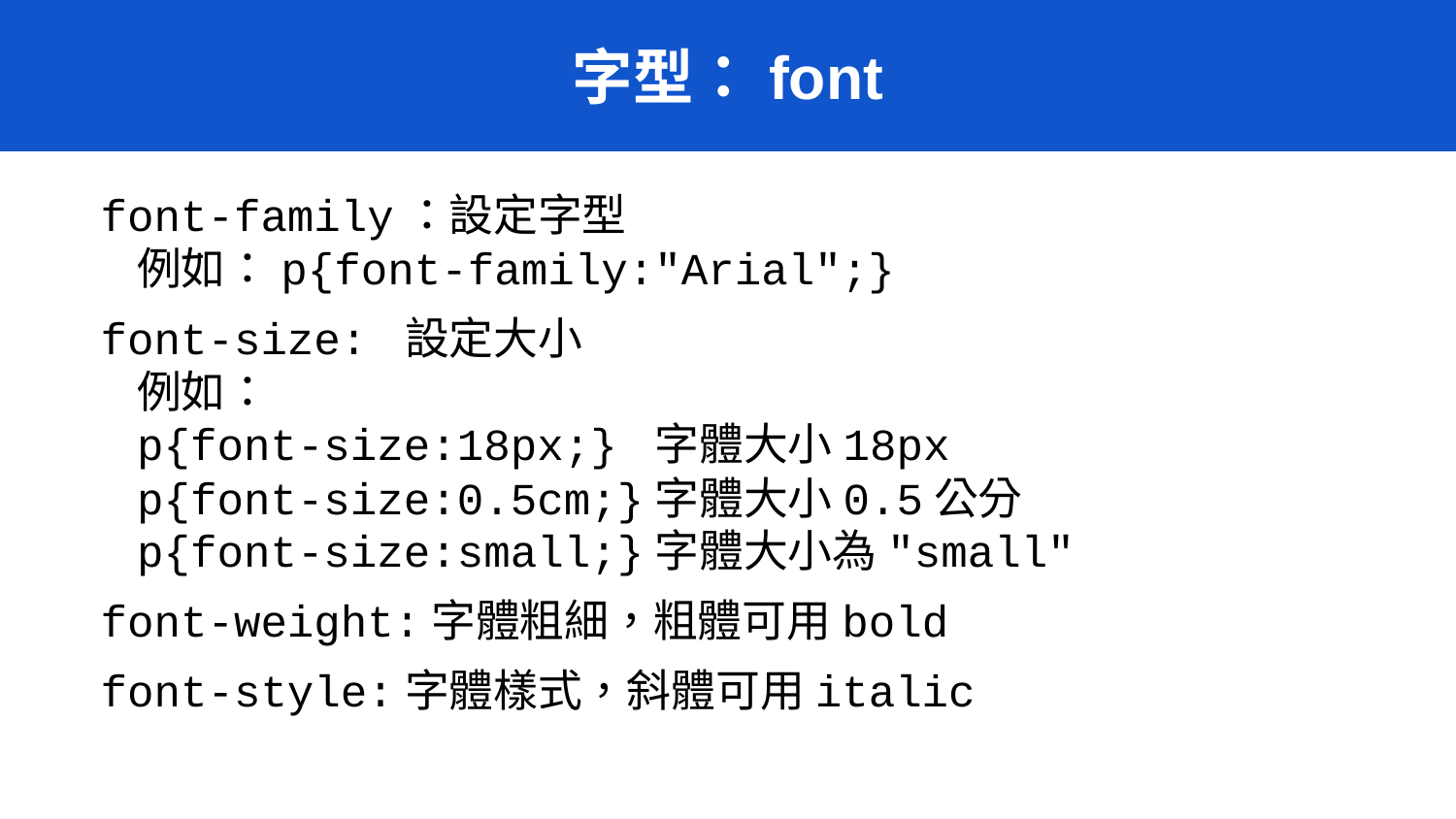

# 字型：font
font-family：設定字型
例如：p{font-family:"Arial";}
font-size: 設定大小
例如：
p{font-size:18px;} 字體大小18px
p{font-size:0.5cm;}字體大小0.5公分
p{font-size:small;}字體大小為"small"
font-weight:字體粗細，粗體可用bold
font-style:字體樣式，斜體可用italic